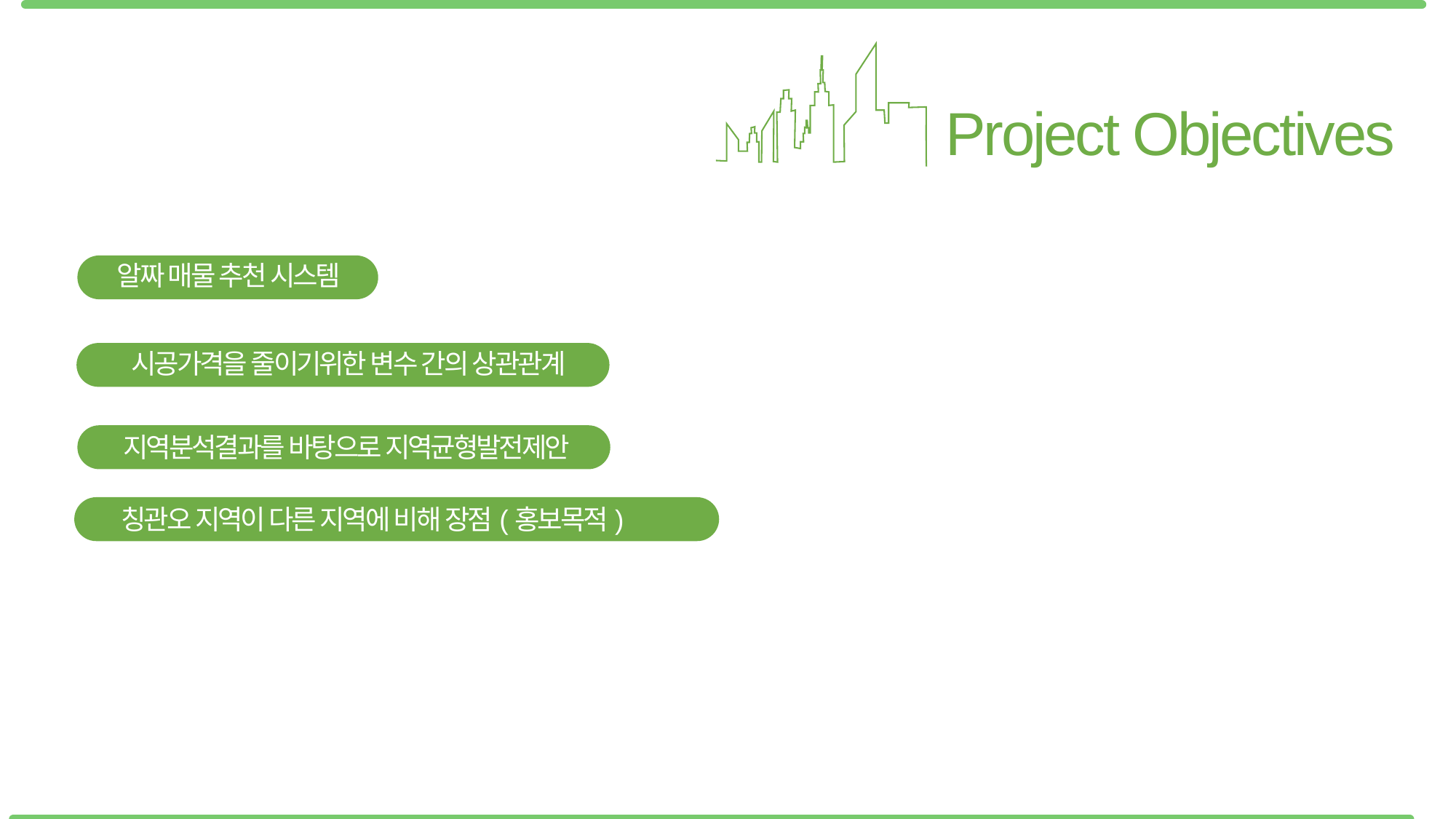

Project Objectives
알짜 매물 추천 시스템

시공가격을 줄이기위한 변수 간의 상관관계

지역분석결과를 바탕으로 지역균형발전제안

칭관오 지역이 다른 지역에 비해 장점(홍보목적)